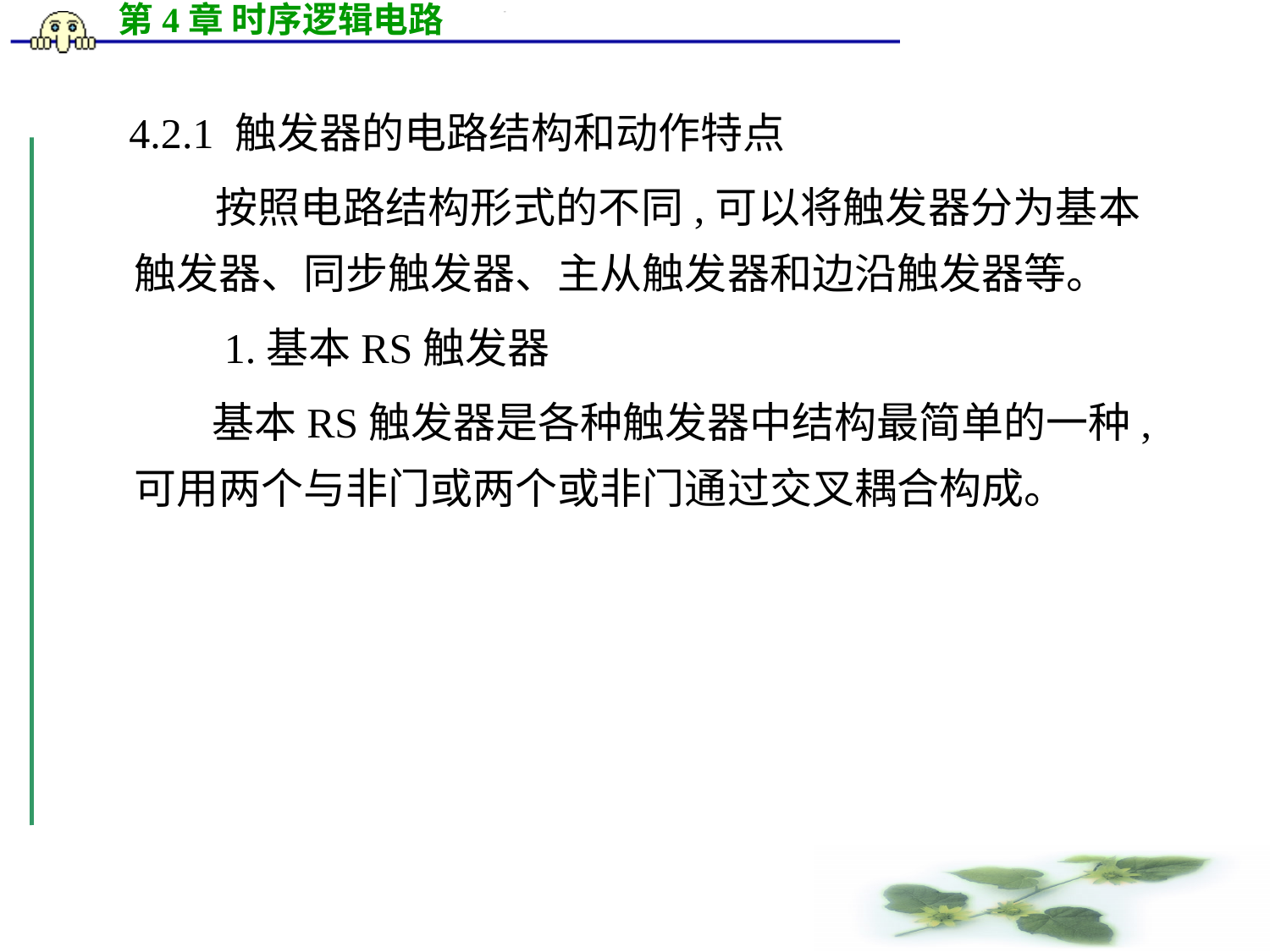

4.2.1 触发器的电路结构和动作特点
            按照电路结构形式的不同,可以将触发器分为基本触发器、同步触发器、主从触发器和边沿触发器等。
             1.基本RS触发器
            基本RS触发器是各种触发器中结构最简单的一种,可用两个与非门或两个或非门通过交叉耦合构成。